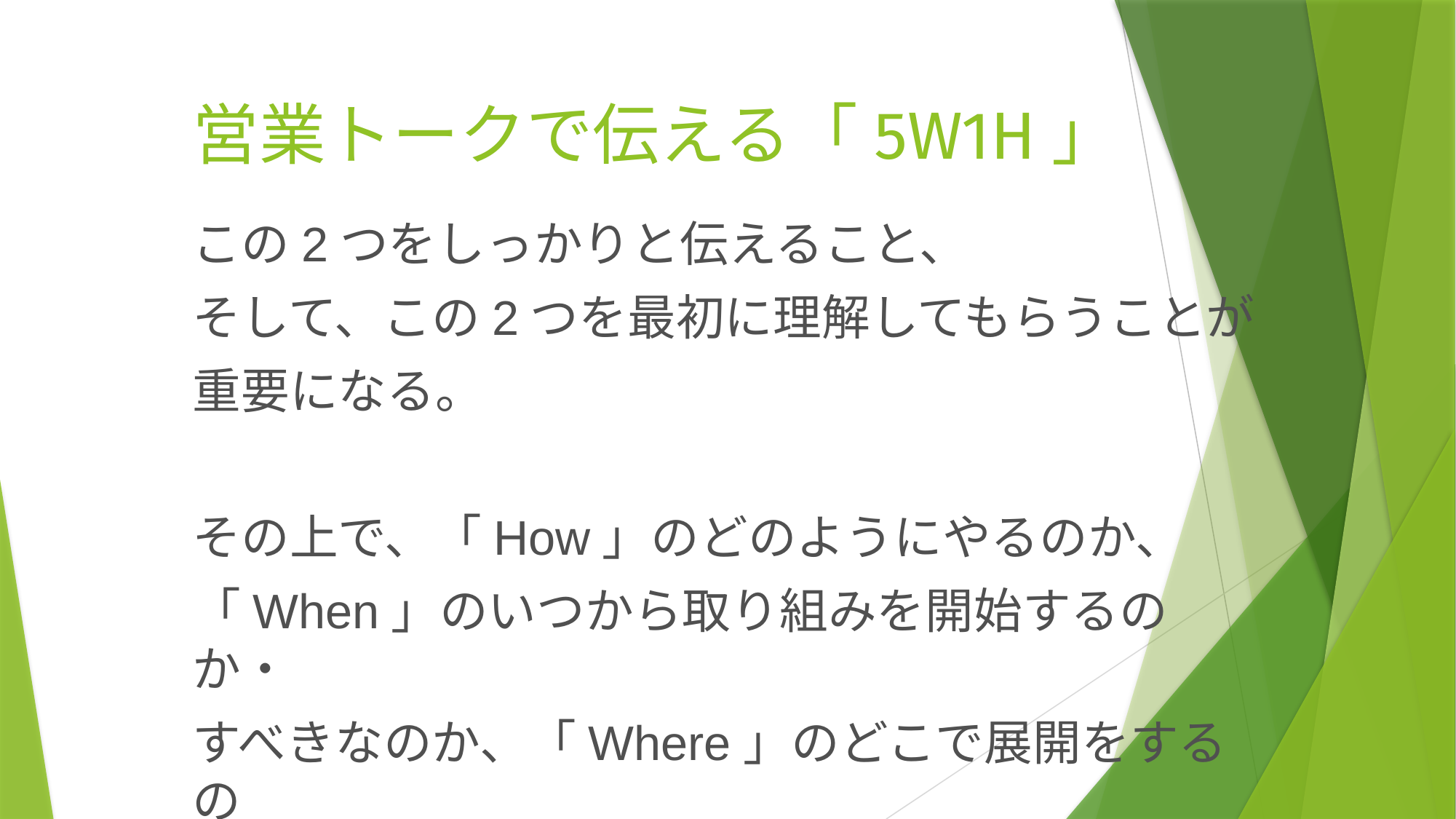

# 営業トークで伝える「5W1H」
この2つをしっかりと伝えること、
そして、この2つを最初に理解してもらうことが
重要になる。

その上で、「How」のどのようにやるのか、
「When」のいつから取り組みを開始するのか・
すべきなのか、「Where」のどこで展開をするの
かを提案していくことが大事になる。